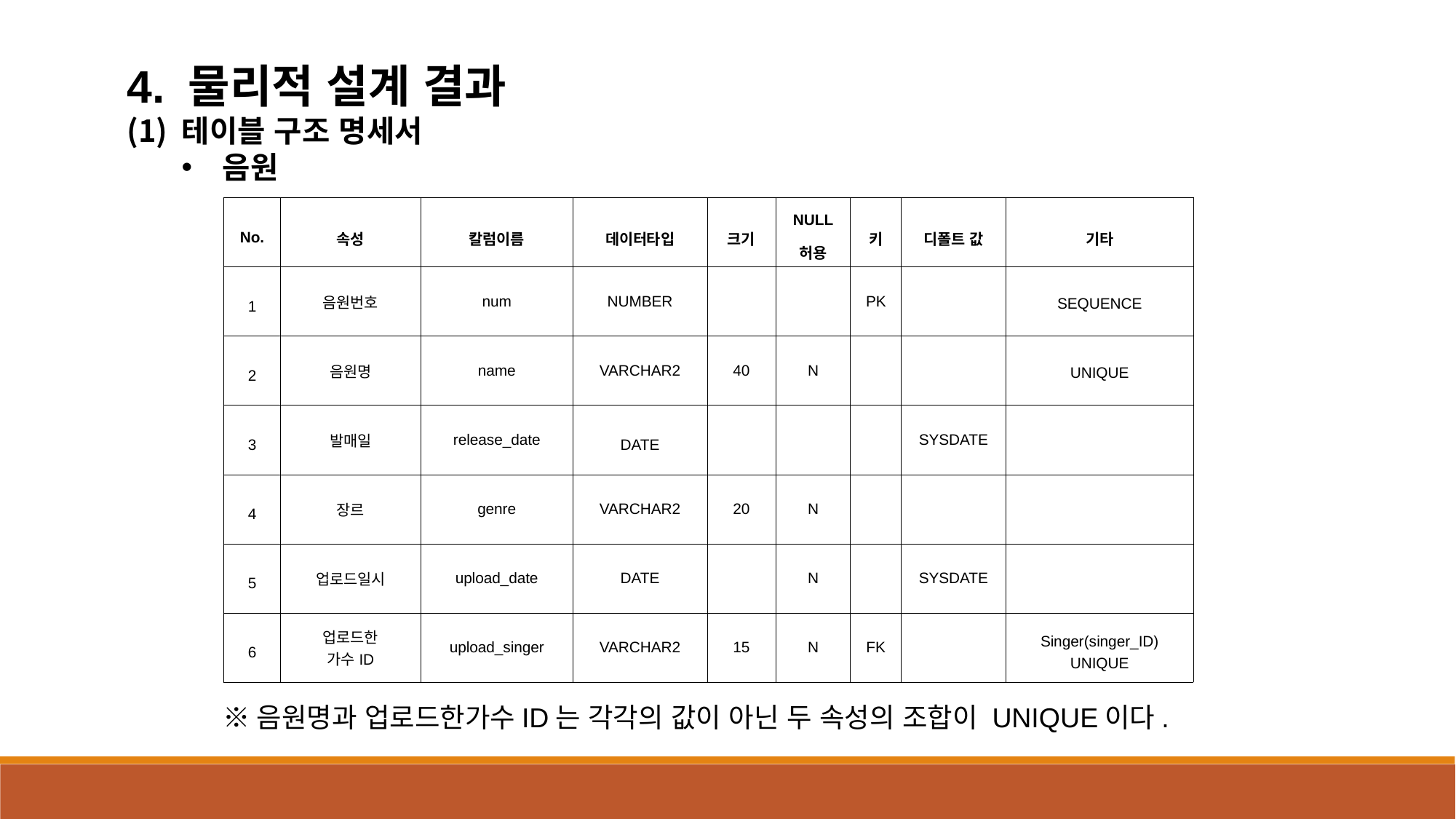

4. 물리적 설계 결과
테이블 구조 명세서
음원
| No. | 속성 | 칼럼이름 | 데이터타입 | 크기 | NULL 허용 | 키 | 디폴트 값 | 기타 |
| --- | --- | --- | --- | --- | --- | --- | --- | --- |
| 1 | 음원번호 | num | NUMBER |  |  | PK |  | SEQUENCE |
| 2 | 음원명 | name | VARCHAR2 | 40 | N |  |  | UNIQUE |
| 3 | 발매일 | release\_date | DATE |  |  |  | SYSDATE |  |
| 4 | 장르 | genre | VARCHAR2 | 20 | N |  |  |  |
| 5 | 업로드일시 | upload\_date | DATE |  | N |  | SYSDATE |  |
| 6 | 업로드한 가수ID | upload\_singer | VARCHAR2 | 15 | N | FK |  | Singer(singer\_ID) UNIQUE |

※음원명과 업로드한가수ID는 각각의 값이 아닌 두 속성의 조합이 UNIQUE이다.